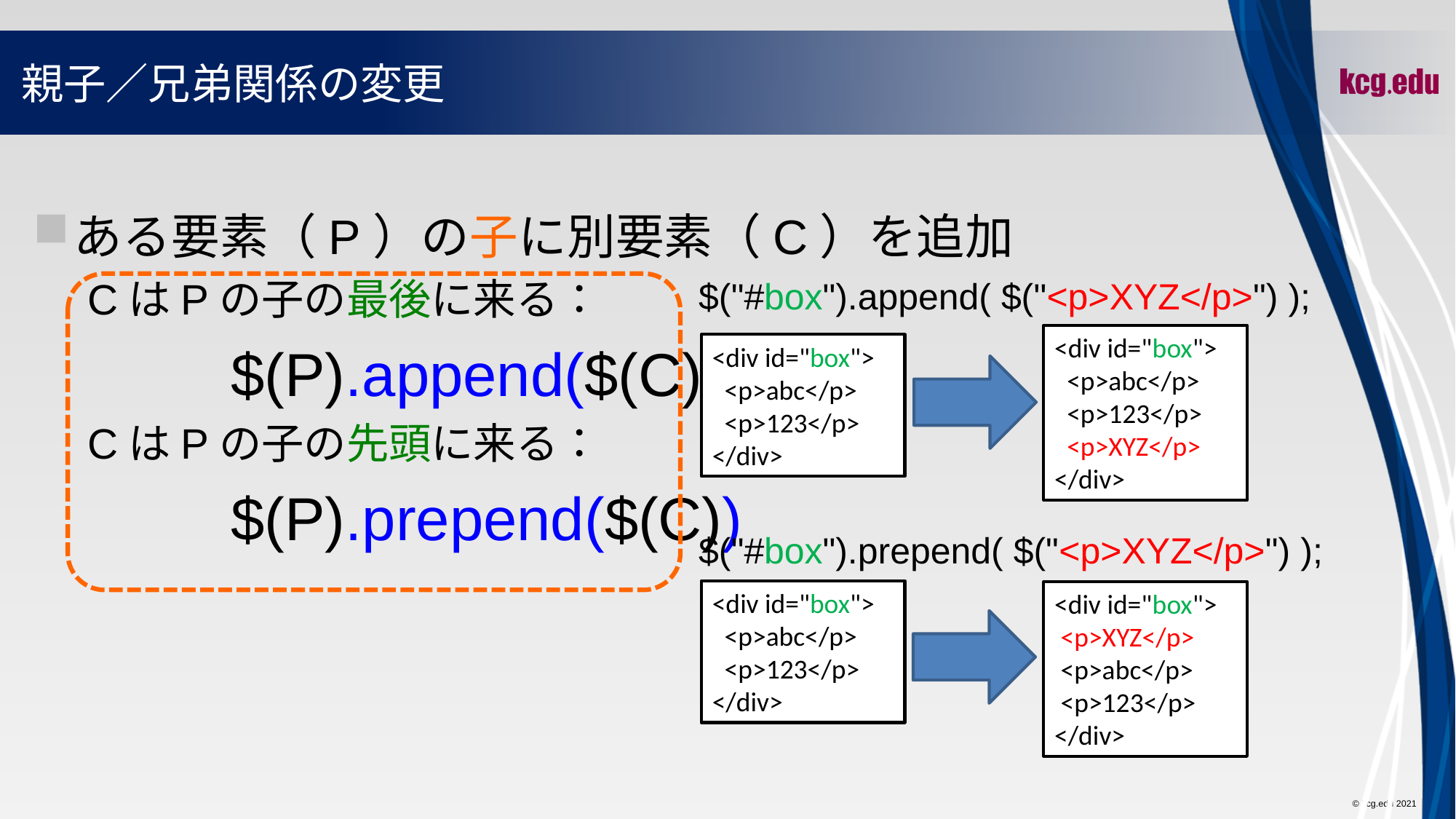

# 親子／兄弟関係の変更
ある要素（P）の子に別要素（C）を追加
CはPの子の最後に来る：
		$(P).append($(C))
CはPの子の先頭に来る：
		$(P).prepend($(C))
$("#box").append( $("<p>XYZ</p>") );

<div id="box">
  <p>abc</p>
  <p>123</p>
  <p>XYZ</p>
</div>
<div id="box">
  <p>abc</p>
  <p>123</p>
</div>

$("#box").prepend( $("<p>XYZ</p>") );
<div id="box">
  <p>abc</p>
  <p>123</p>
</div>
<div id="box">
 <p>XYZ</p>
 <p>abc</p>
 <p>123</p>
</div>